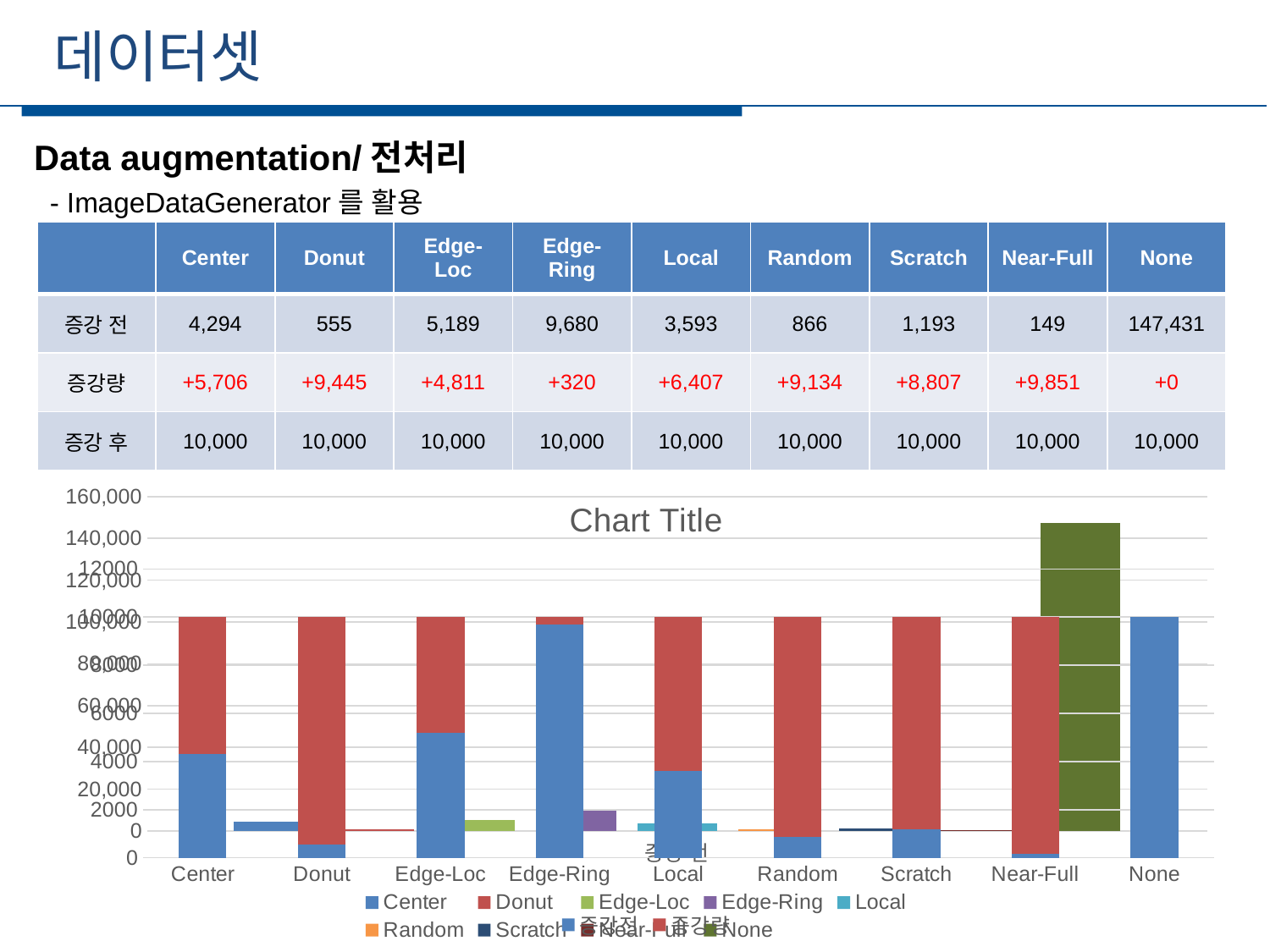

데이터셋
세부일정

Data augmentation/전처리
  - ImageDataGenerator를 활용
|  | Center | Donut | Edge-Loc | Edge-Ring | Local | Random | Scratch | Near-Full | None |
| --- | --- | --- | --- | --- | --- | --- | --- | --- | --- |
| 증강 전 | 4,294 | 555 | 5,189 | 9,680 | 3,593 | 866 | 1,193 | 149 | 147,431 |
| 증강량 | +5,706 | +9,445 | +4,811 | +320 | +6,407 | +9,134 | +8,807 | +9,851 | +0 |
| 증강 후 | 10,000 | 10,000 | 10,000 | 10,000 | 10,000 | 10,000 | 10,000 | 10,000 | 10,000 |

### Chart:

| Category | 증강전 | 증강량 |
|---|---|---|
| Center | 4294.0 | 5706.0 |
| Donut | 555.0 | 9445.0 |
| Edge-Loc | 5189.0 | 4811.0 |
| Edge-Ring | 9680.0 | 320.0 |
| Local | 3593.0 | 6407.0 |
| Random | 866.0 | 9134.0 |
| Scratch | 1193.0 | 8807.0 |
| Near-Full | 149.0 | 9851.0 |
| None | 10000.0 | None |

### Chart

| Category | Center | Donut | Edge-Loc | Edge-Ring | Local | Random | Scratch | Near-Full | None |
|---|---|---|---|---|---|---|---|---|---|
| 증강 전 | 4294.0 | 555.0 | 5189.0 | 9680.0 | 3593.0 | 866.0 | 1193.0 | 149.0 | 147431.0 |